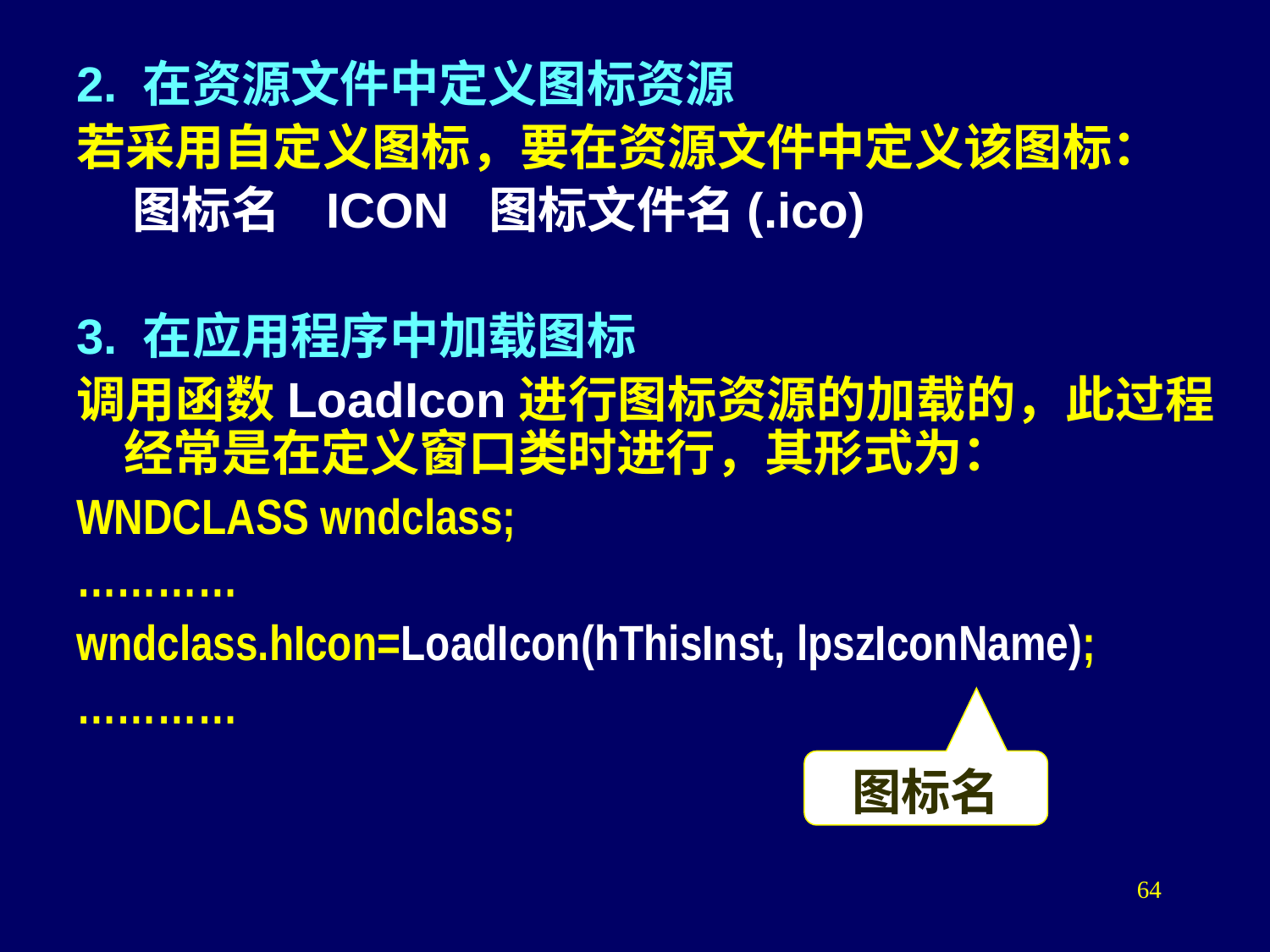

2. 在资源文件中定义图标资源
若采用自定义图标，要在资源文件中定义该图标：
    图标名   ICON  图标文件名(.ico)

3. 在应用程序中加载图标
调用函数LoadIcon进行图标资源的加载的，此过程经常是在定义窗口类时进行，其形式为：
WNDCLASS wndclass;
…………
wndclass.hIcon=LoadIcon(hThisInst, lpszIconName);
…………
图标名
64